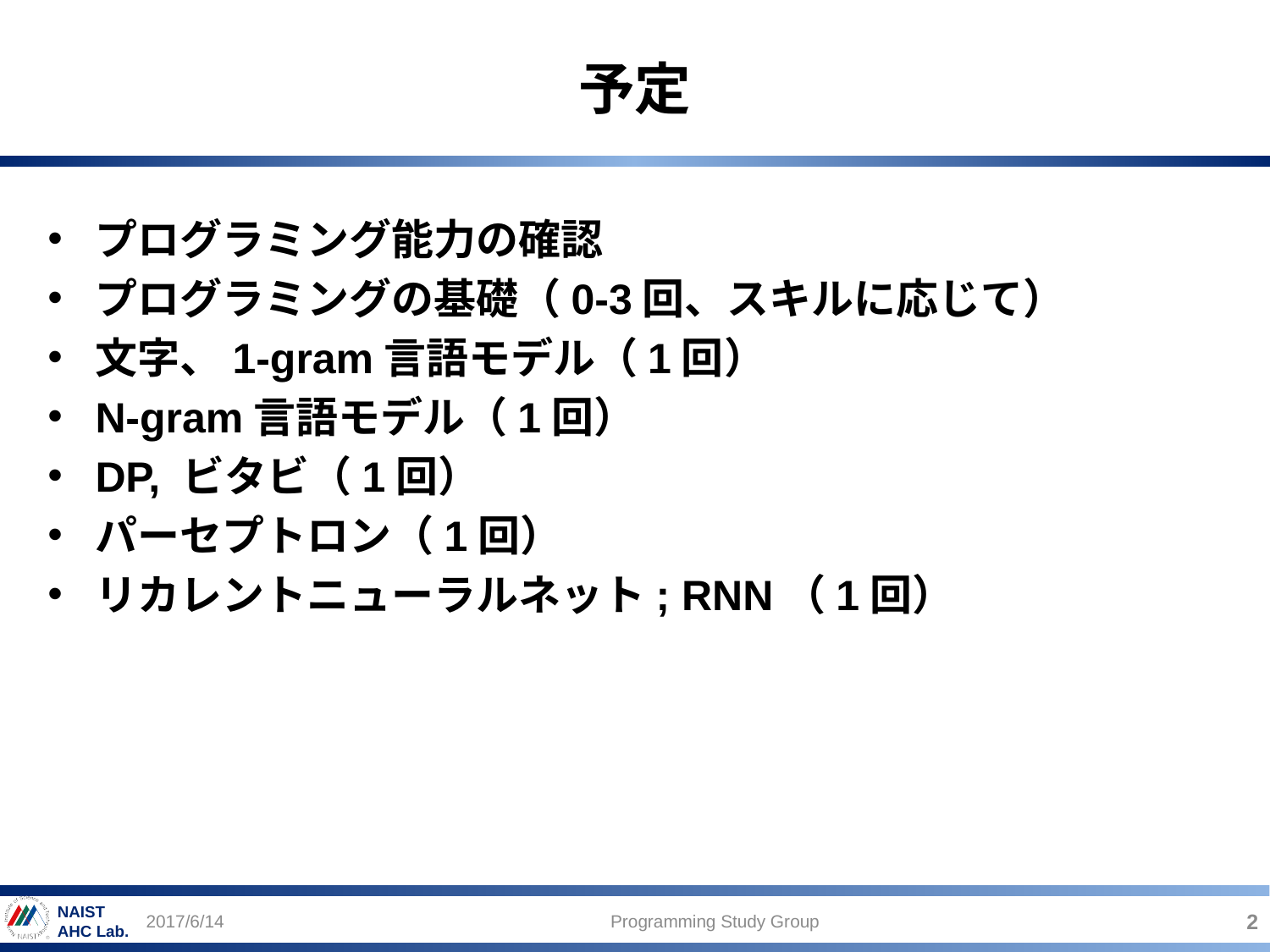

# 予定
プログラミング能力の確認
プログラミングの基礎（0-3回、スキルに応じて）
文字、1-gram言語モデル（1回）
N-gram言語モデル（1回）
DP, ビタビ（1回）
パーセプトロン（1回）
リカレントニューラルネット; RNN（1回）

2017/6/14
Programming Study Group
2